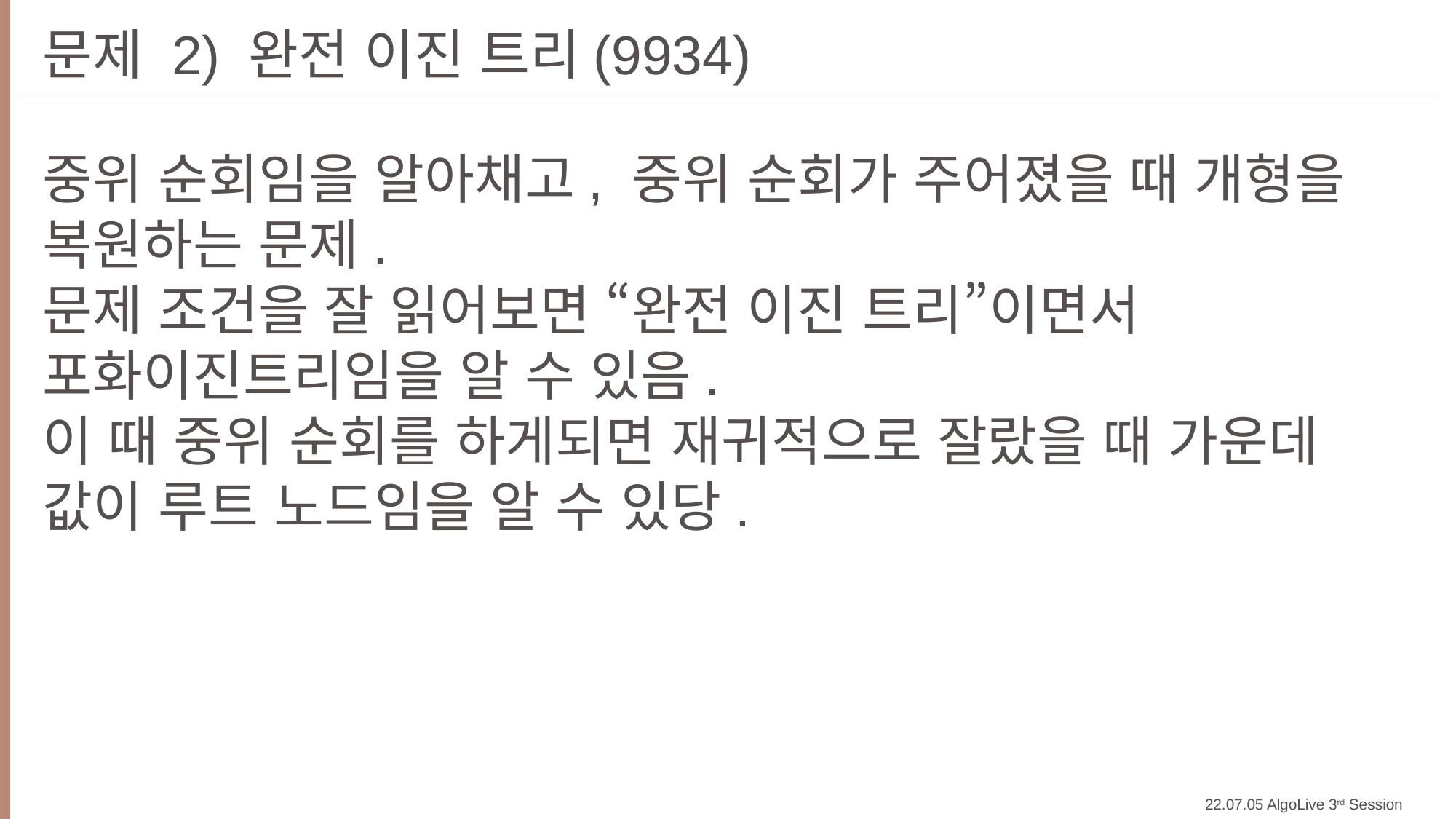

문제 2) 완전 이진 트리(9934)
중위 순회임을 알아채고, 중위 순회가 주어졌을 때 개형을 복원하는 문제.
문제 조건을 잘 읽어보면 “완전 이진 트리”이면서 포화이진트리임을 알 수 있음.
이 때 중위 순회를 하게되면 재귀적으로 잘랐을 때 가운데 값이 루트 노드임을 알 수 있당.

22.07.05 AlgoLive 3rd Session